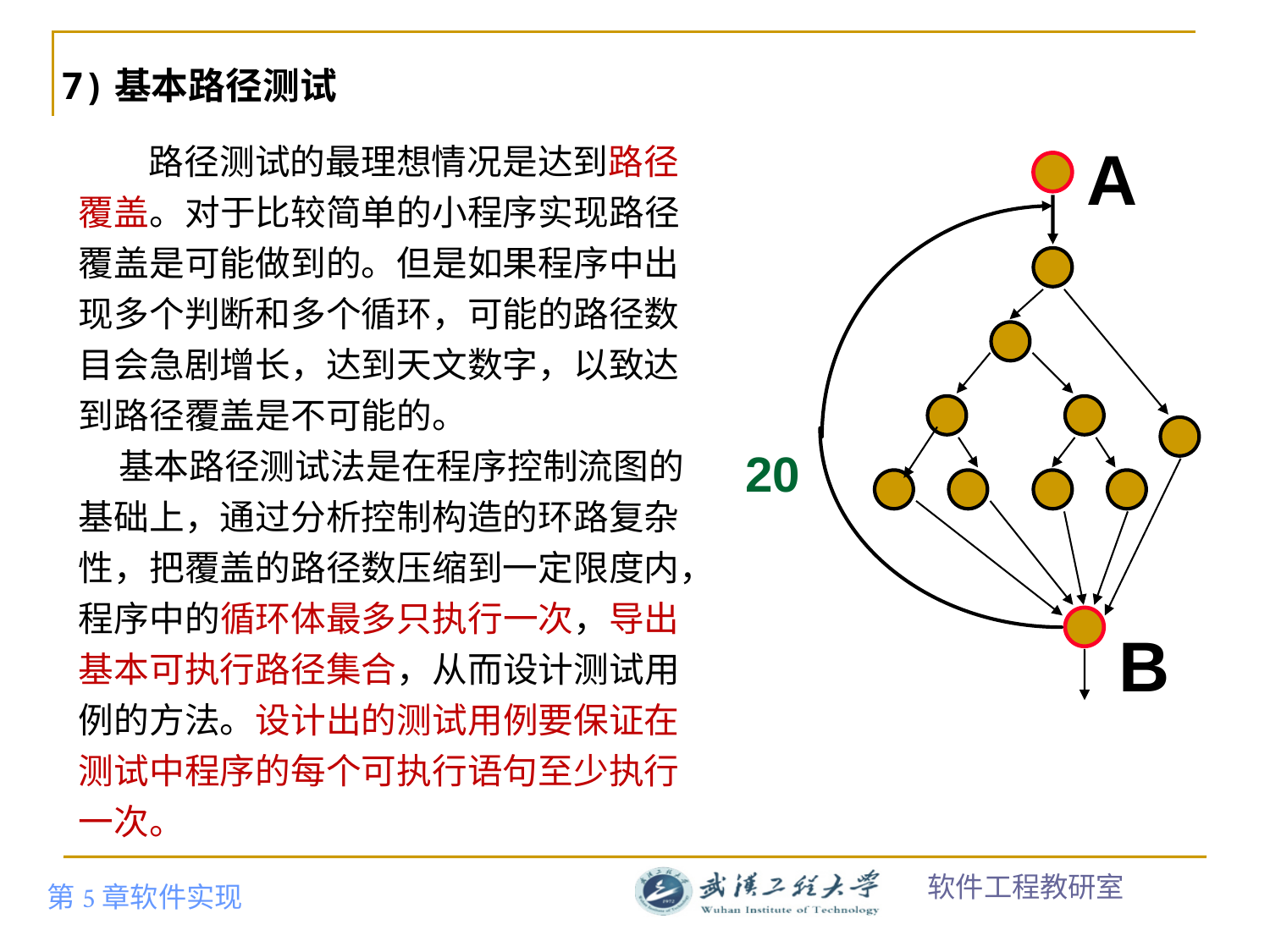

# 7)基本路径测试
          路径测试的最理想情况是达到路径覆盖。对于比较简单的小程序实现路径覆盖是可能做到的。但是如果程序中出现多个判断和多个循环，可能的路径数目会急剧增长，达到天文数字，以致达到路径覆盖是不可能的。
    基本路径测试法是在程序控制流图的基础上，通过分析控制构造的环路复杂性，把覆盖的路径数压缩到一定限度内，程序中的循环体最多只执行一次，导出基本可执行路径集合，从而设计测试用例的方法。设计出的测试用例要保证在测试中程序的每个可执行语句至少执行一次。
A

20

B